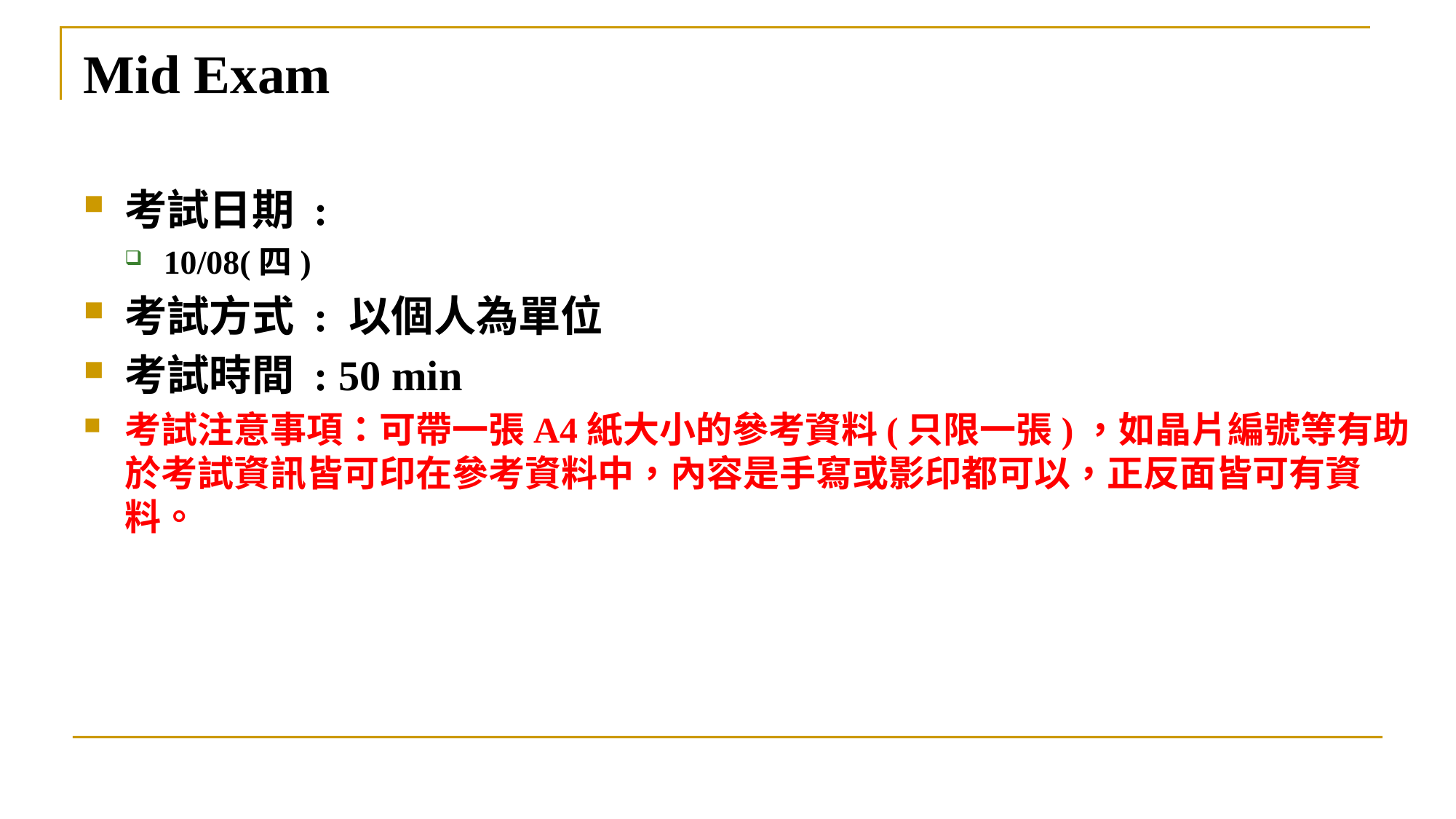

# Mid Exam
考試日期 :
10/08(四)
考試方式 : 以個人為單位
考試時間 : 50 min
考試注意事項：可帶一張A4紙大小的參考資料(只限一張)，如晶片編號等有助於考試資訊皆可印在參考資料中，內容是手寫或影印都可以，正反面皆可有資料。